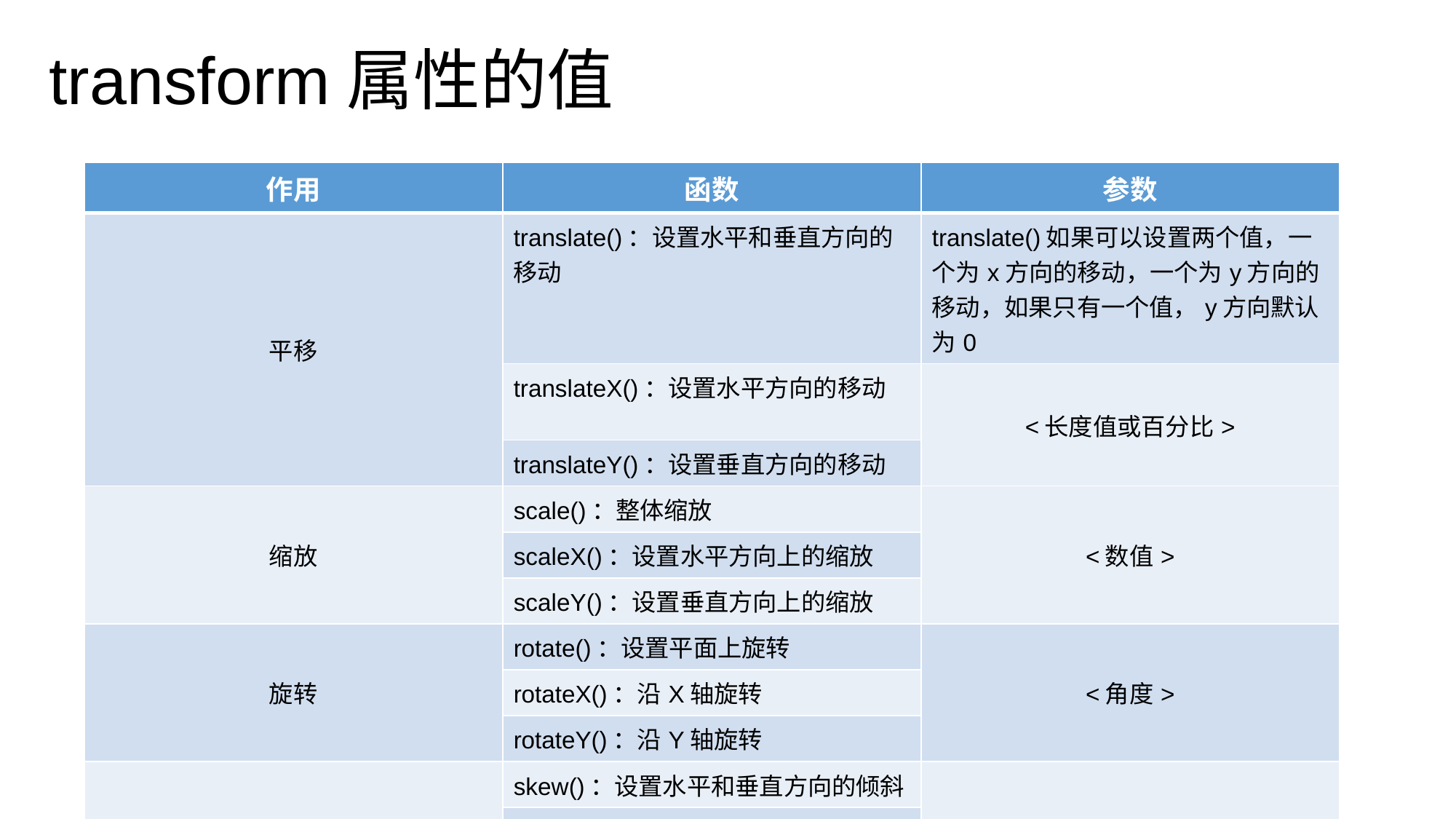

# transform属性的值
| 作用 | 函数 | 参数 |
| --- | --- | --- |
| 平移 | translate()：设置水平和垂直方向的移动 | translate()如果可以设置两个值，一个为x方向的移动，一个为y方向的移动，如果只有一个值，y方向默认为0 |
|  | translateX()：设置水平方向的移动 | <长度值或百分比> |
|  | translateY()：设置垂直方向的移动 |  |
| 缩放 | scale()：整体缩放 | <数值> |
|  | scaleX()：设置水平方向上的缩放 |  |
|  | scaleY()：设置垂直方向上的缩放 |  |
| 旋转 | rotate()：设置平面上旋转 | <角度> |
|  | rotateX()：沿X轴旋转 |  |
|  | rotateY()：沿Y轴旋转 |  |
| 倾斜 | skew()：设置水平和垂直方向的倾斜 | <角度> |
|  | skewX()：设置水平方向的倾斜 |  |
|  | skewY()：设置垂直方向的倾斜 |  |